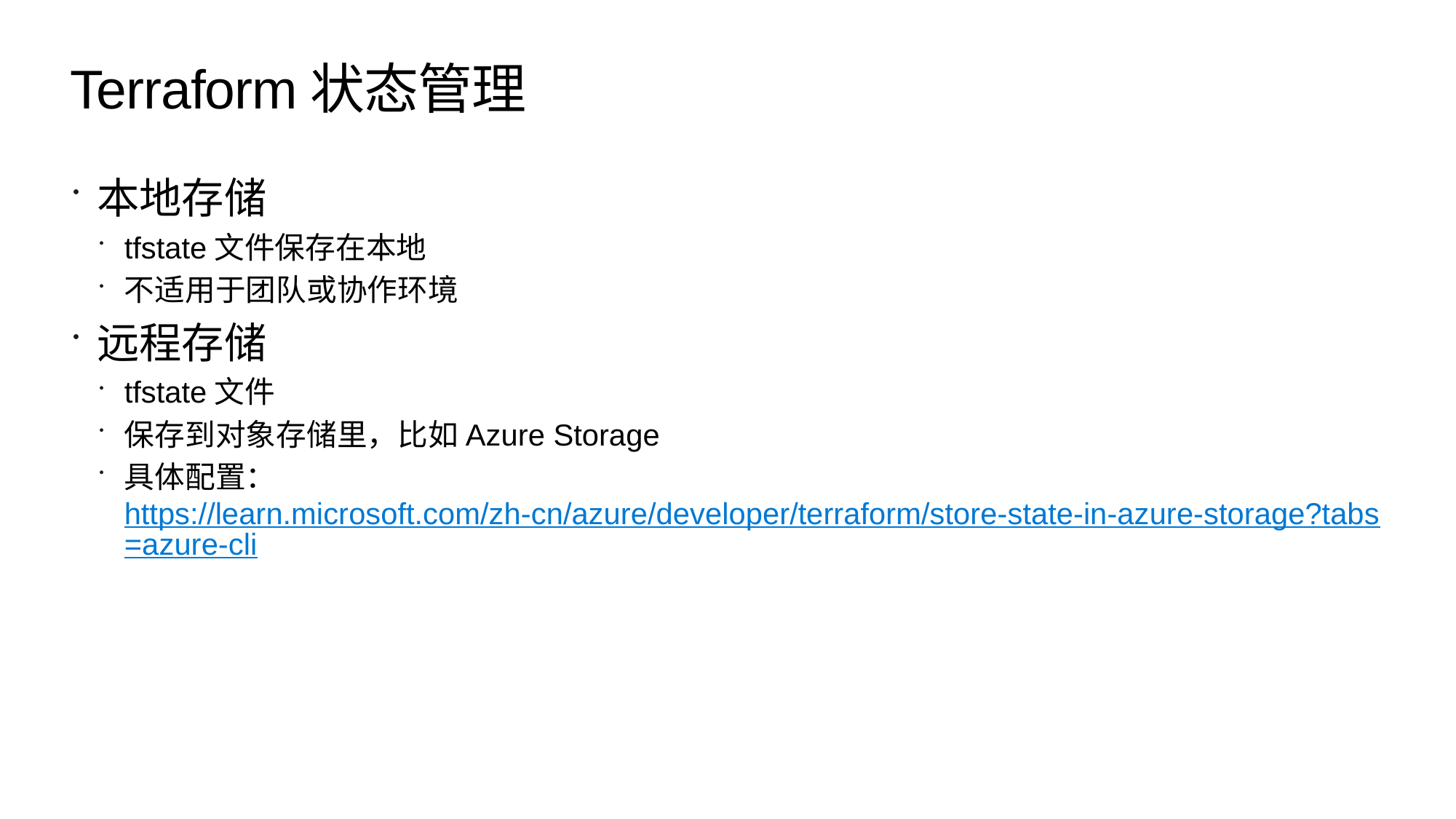

# Terraform状态管理
本地存储
tfstate文件保存在本地
不适用于团队或协作环境
远程存储
tfstate文件
保存到对象存储里，比如Azure Storage
具体配置：https://learn.microsoft.com/zh-cn/azure/developer/terraform/store-state-in-azure-storage?tabs=azure-cli